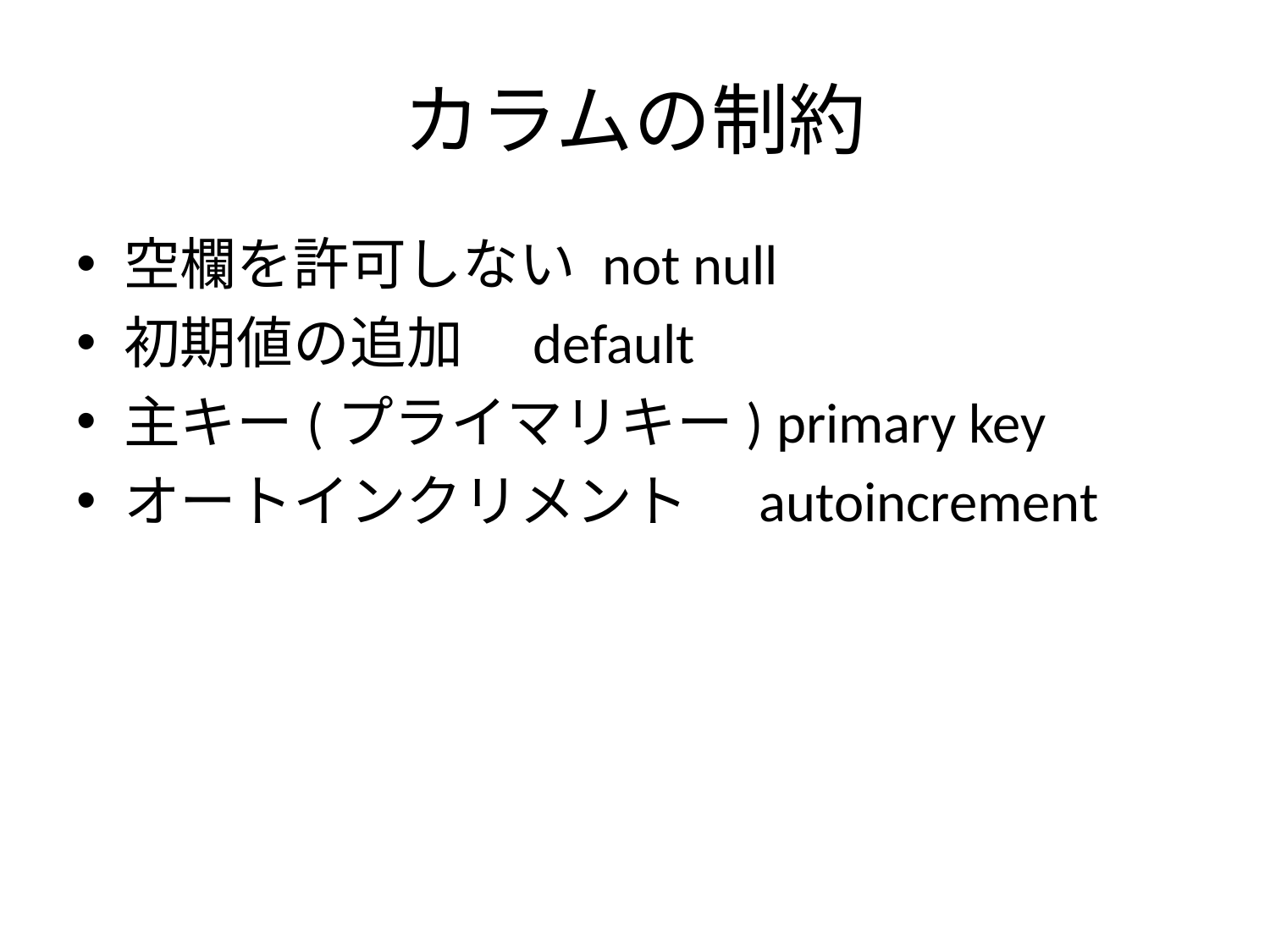

# カラムの制約
空欄を許可しない not null
初期値の追加　default
主キー(プライマリキー) primary key
オートインクリメント　autoincrement